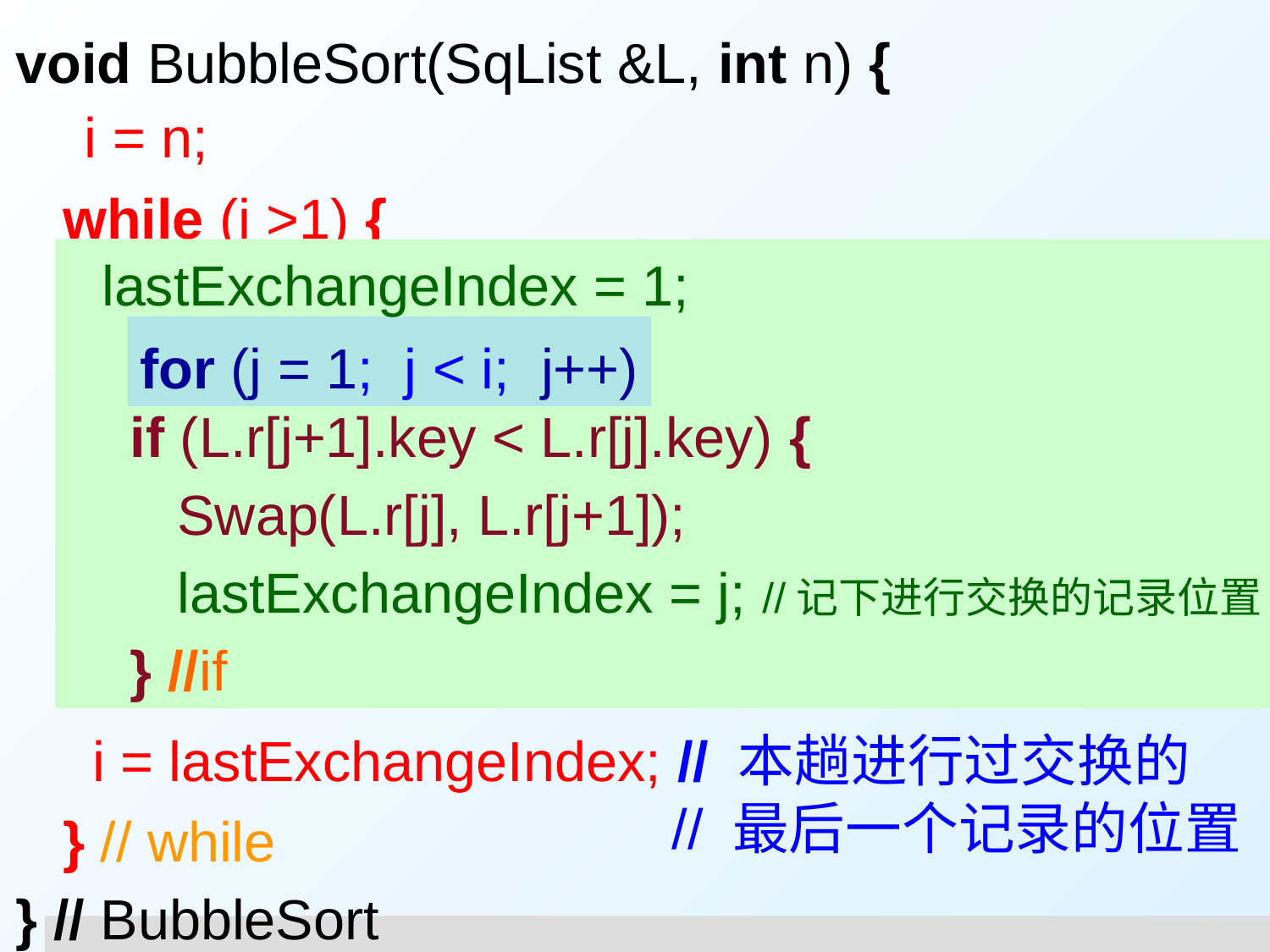

void BubbleSort(SqList &L, int n) {

   while (i >1) {

   } // while
} // BubbleSort
i = n;

    if (L.r[j+1].key < L.r[j].key) {
       Swap(L.r[j], L.r[j+1]);
       lastExchangeIndex = j; //记下进行交换的记录位置
    } //if
lastExchangeIndex = 1;
for (j = 1;  j < i;  j++)
i = lastExchangeIndex; // 本趟进行过交换的
                                     // 最后一个记录的位置